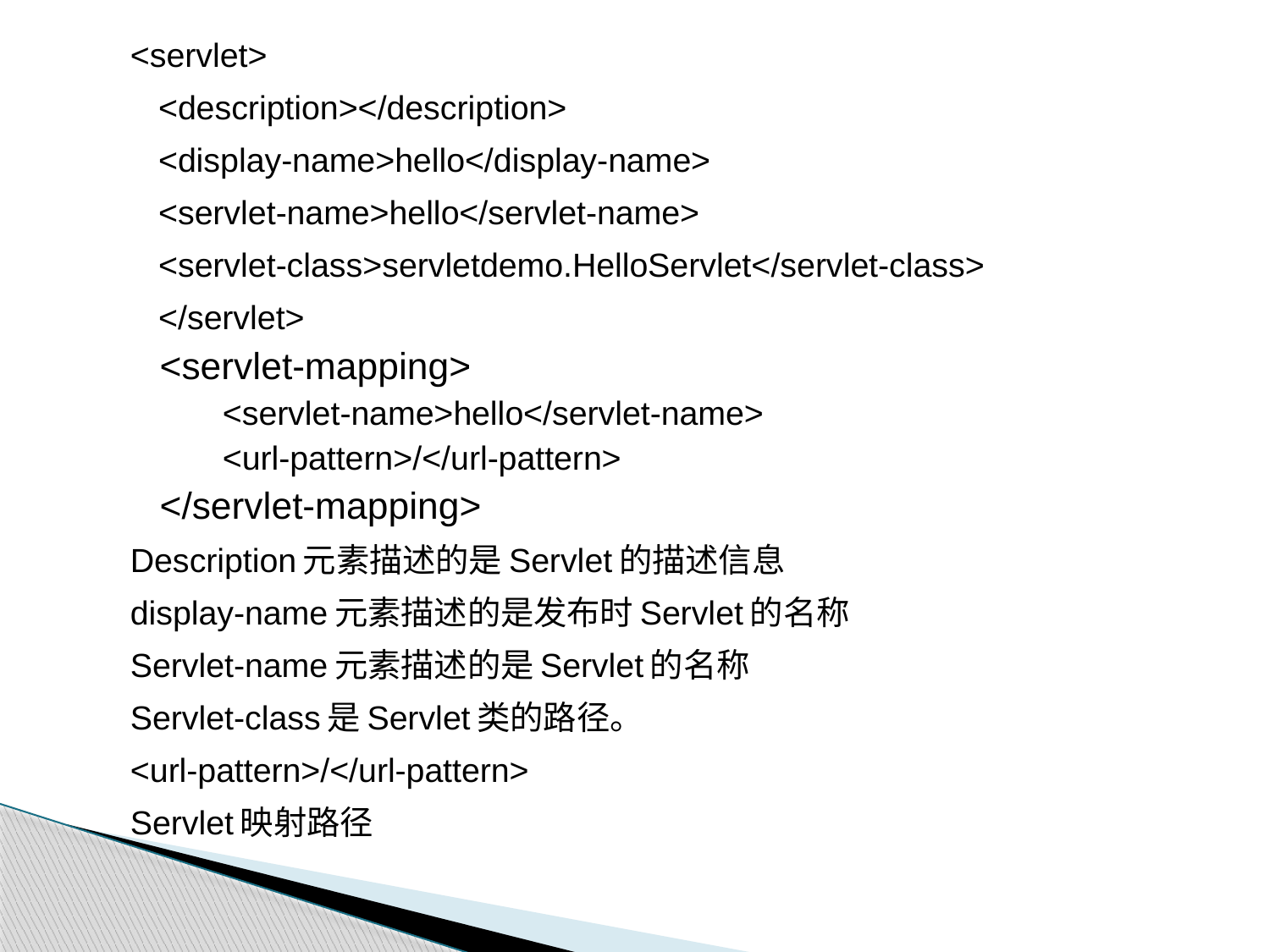

<servlet>
		<description></description>
		<display-name>hello</display-name>
		<servlet-name>hello</servlet-name>
		<servlet-class>servletdemo.HelloServlet</servlet-class>
	</servlet>
<servlet-mapping>
<servlet-name>hello</servlet-name>
<url-pattern>/</url-pattern>
</servlet-mapping>
Description元素描述的是Servlet的描述信息
display-name元素描述的是发布时Servlet的名称
Servlet-name元素描述的是Servlet的名称
Servlet-class是Servlet类的路径。
<url-pattern>/</url-pattern>
Servlet映射路径